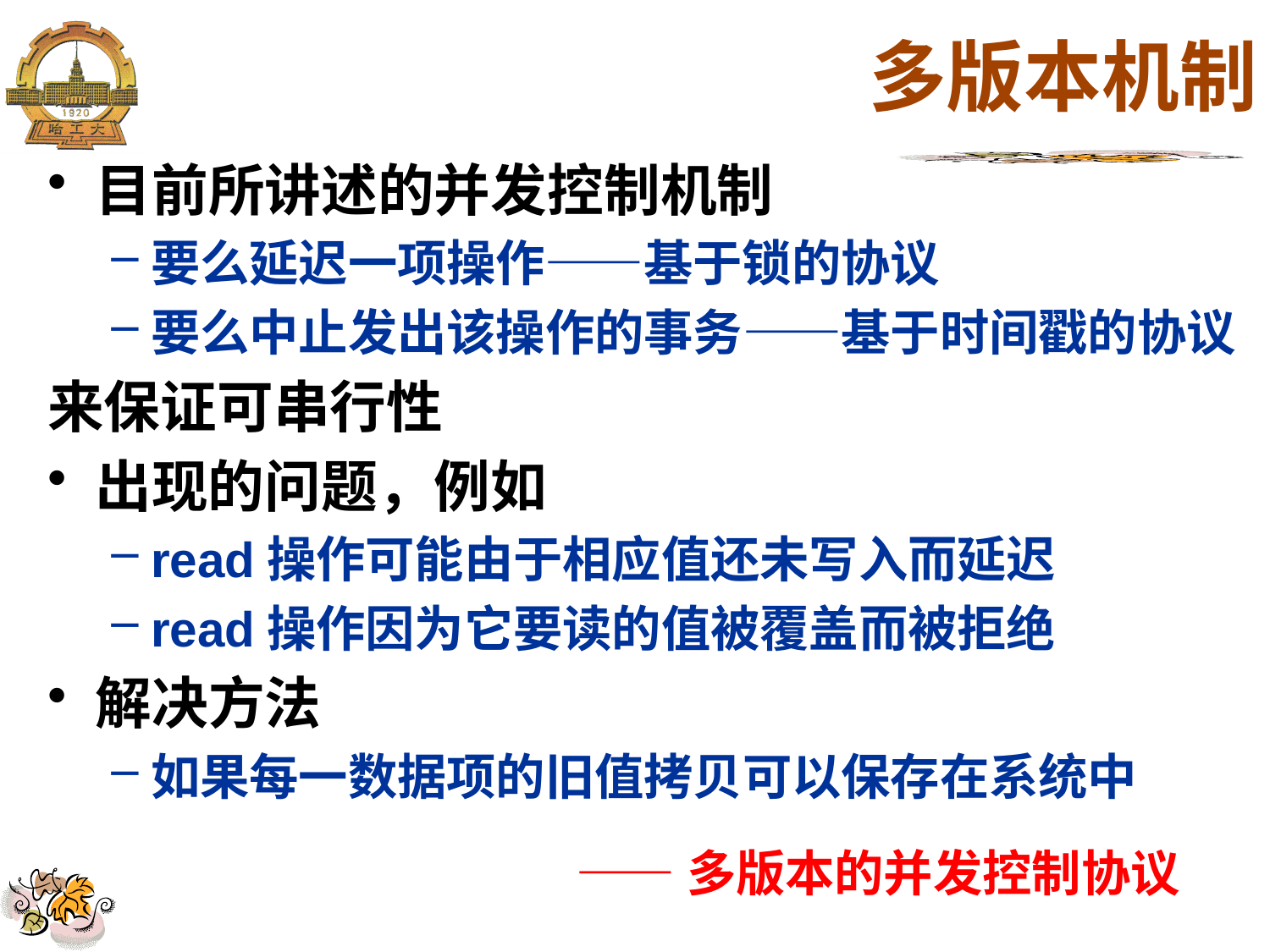

# 多版本机制
目前所讲述的并发控制机制
要么延迟一项操作——基于锁的协议
要么中止发出该操作的事务——基于时间戳的协议
来保证可串行性
出现的问题，例如
read操作可能由于相应值还未写入而延迟
read操作因为它要读的值被覆盖而被拒绝
解决方法
如果每一数据项的旧值拷贝可以保存在系统中
——多版本的并发控制协议